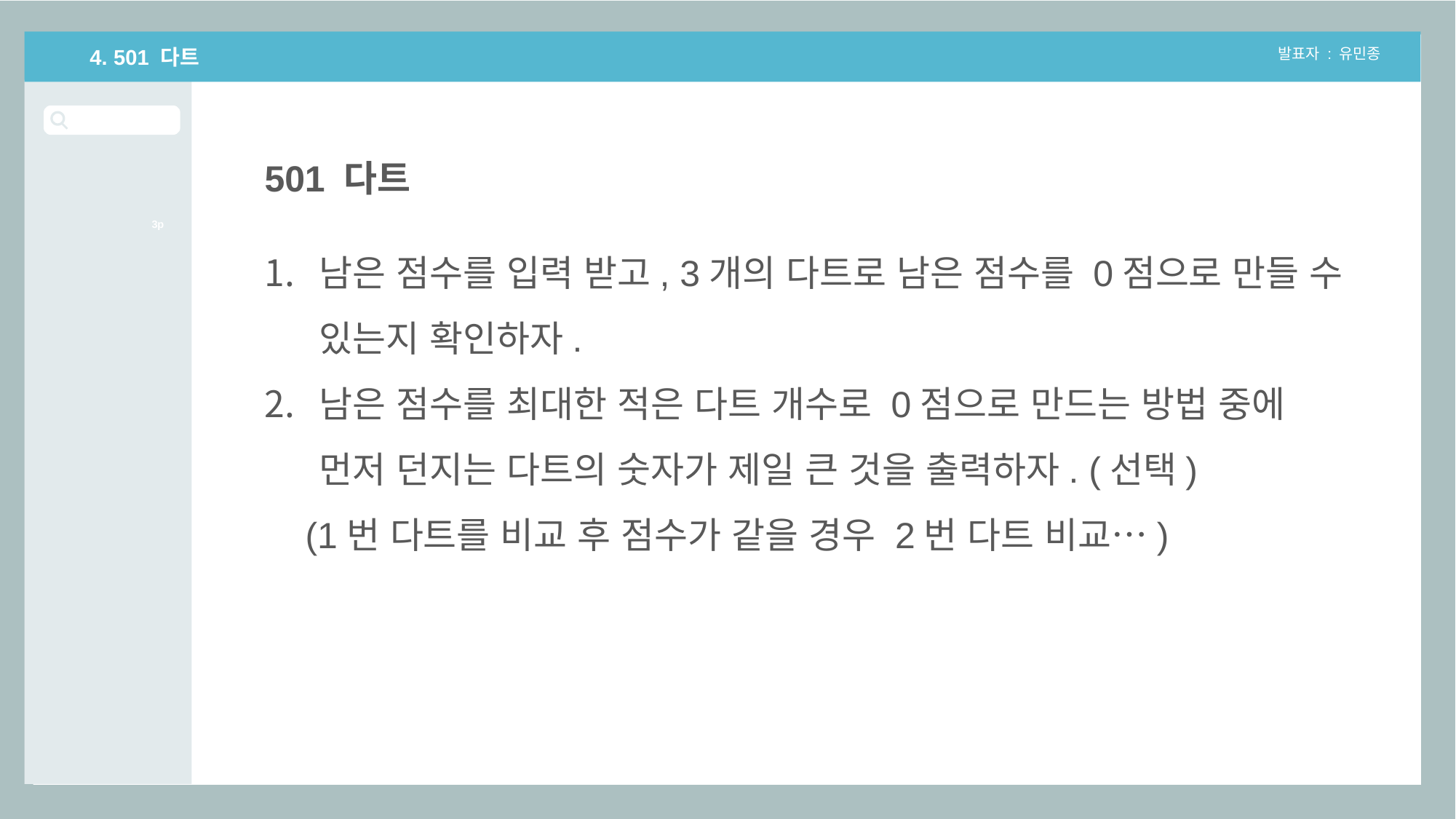

4. 501 다트
발표자 : 유민종

501 다트
3p
남은 점수를 입력 받고, 3개의 다트로 남은 점수를 0점으로 만들 수 있는지 확인하자.
남은 점수를 최대한 적은 다트 개수로 0점으로 만드는 방법 중에 먼저 던지는 다트의 숫자가 제일 큰 것을 출력하자. (선택)
    (1번 다트를 비교 후 점수가 같을 경우 2번 다트 비교…)